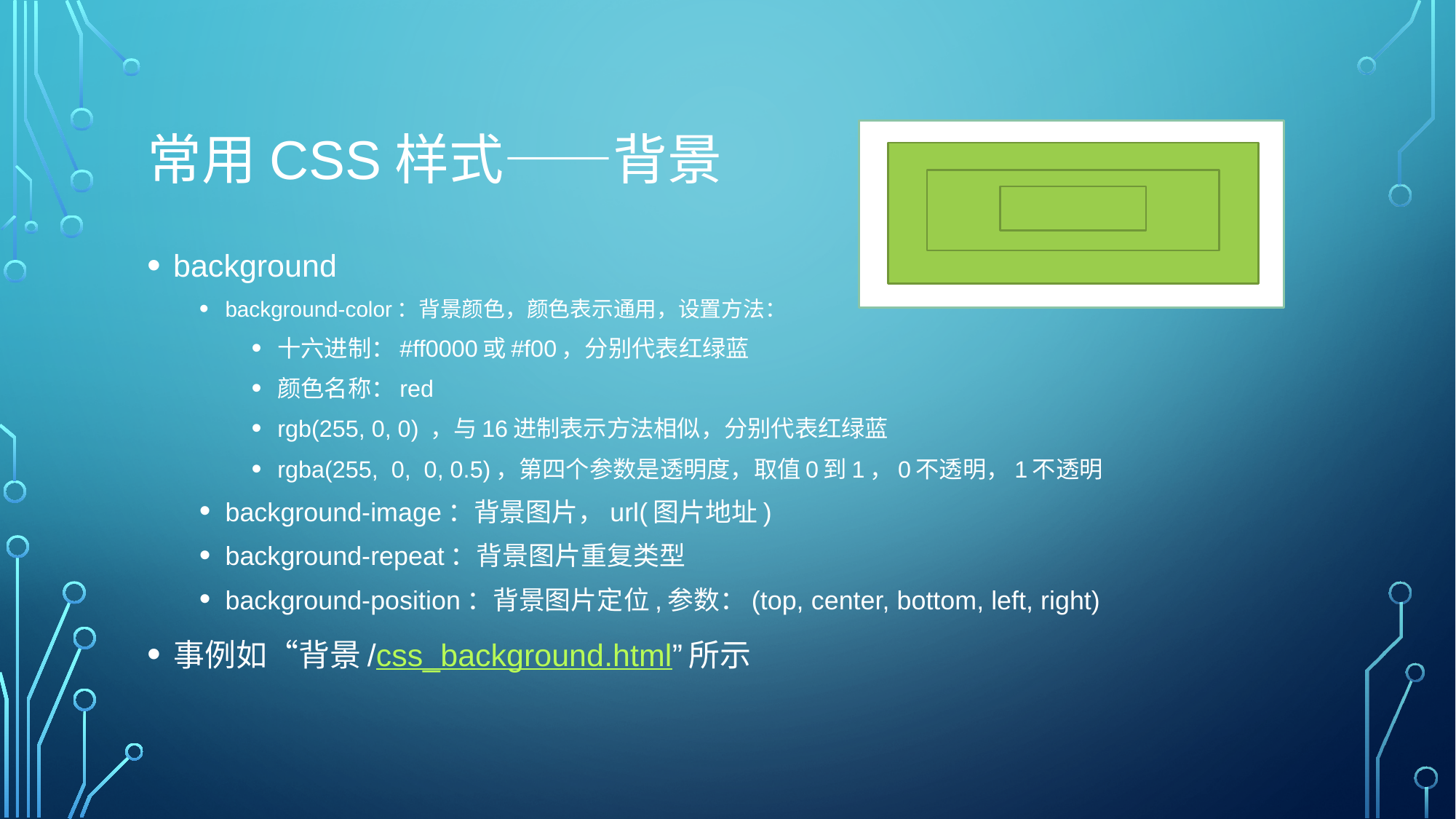

# 常用CSS样式——背景

background
background-color：背景颜色，颜色表示通用，设置方法：
十六进制：#ff0000或#f00，分别代表红绿蓝
颜色名称：red
rgb(255, 0, 0) ，与16进制表示方法相似，分别代表红绿蓝
rgba(255,  0,  0, 0.5)，第四个参数是透明度，取值0到1，0不透明，1不透明
background-image：背景图片，url(图片地址)
background-repeat：背景图片重复类型
background-position：背景图片定位,参数：(top, center, bottom, left, right)
事例如“背景/css_background.html”所示